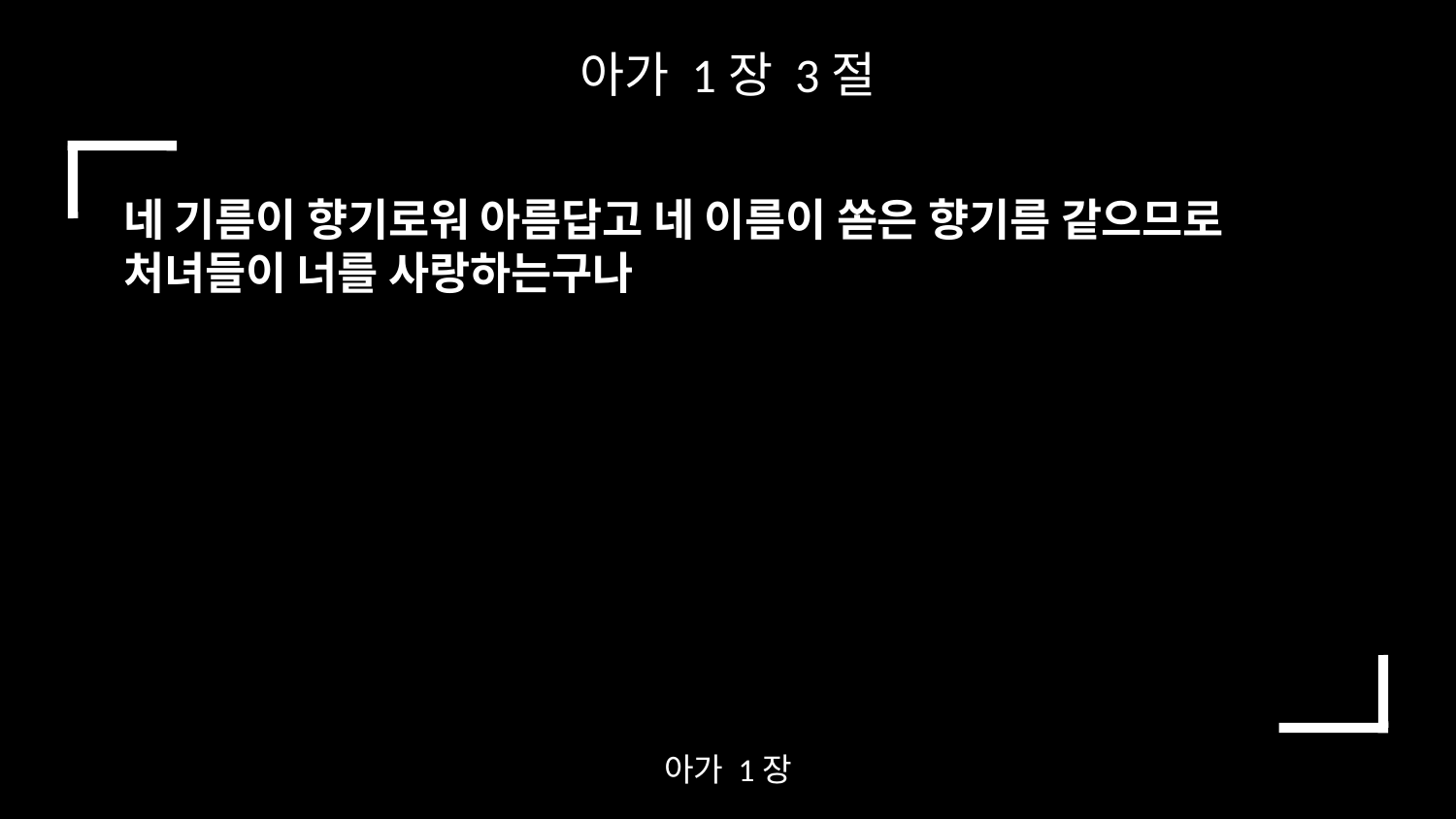

아가 1장 3절

네 기름이 향기로워 아름답고 네 이름이 쏟은 향기름 같으므로 처녀들이 너를 사랑하는구나

아가 1장